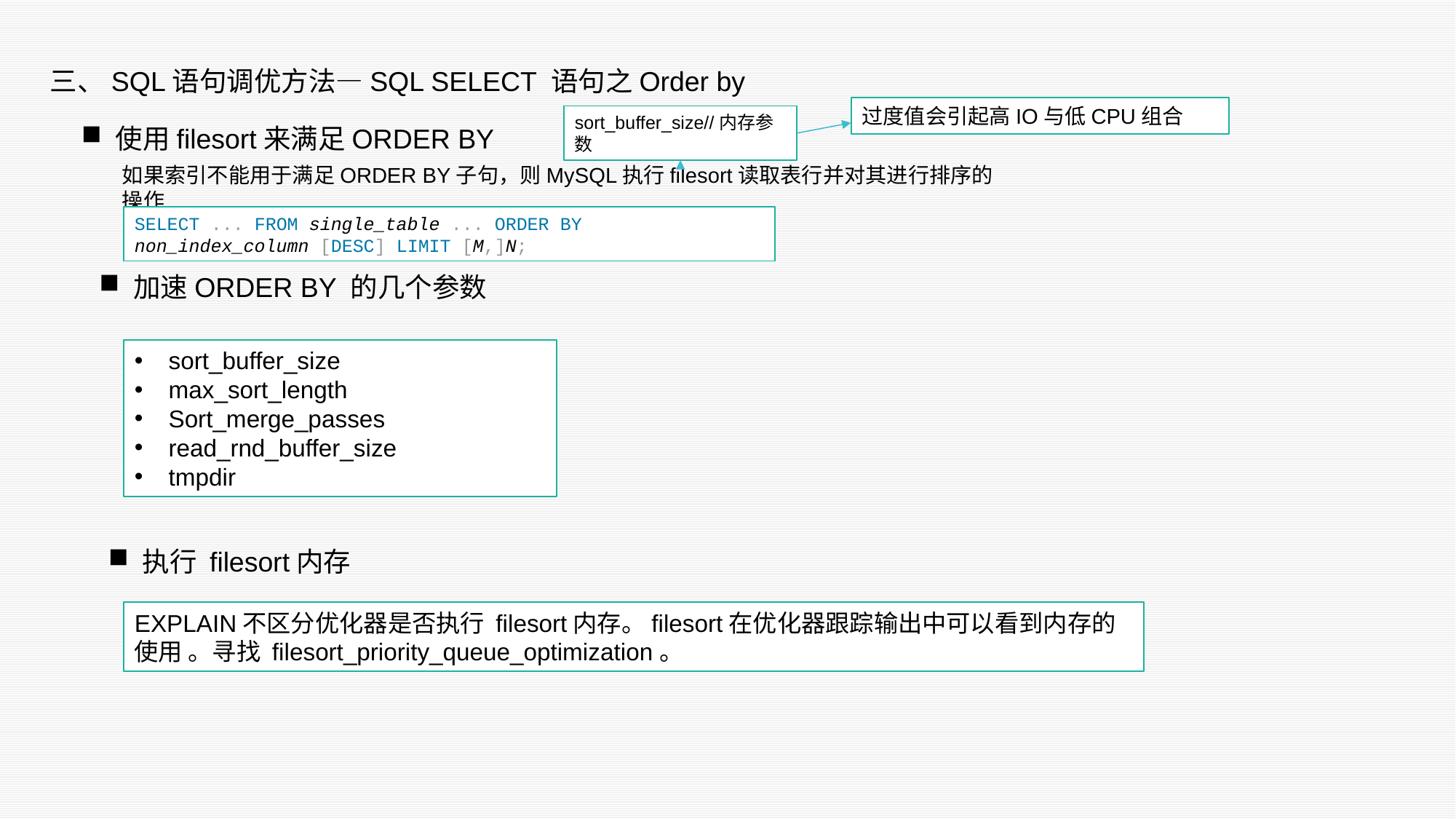

三、SQL语句调优方法—SQL SELECT 语句之Order by
过度值会引起高IO与低CPU组合
sort_buffer_size//内存参数
使用filesort来满足ORDER BY
如果索引不能用于满足ORDER BY子句，则MySQL执行filesort读取表行并对其进行排序的操作
SELECT ... FROM single_table ... ORDER BY non_index_column [DESC] LIMIT [M,]N;
加速ORDER BY 的几个参数
sort_buffer_size
max_sort_length
Sort_merge_passes
read_rnd_buffer_size
tmpdir
执行 filesort内存
EXPLAIN不区分优化器是否执行 filesort内存。filesort在优化器跟踪输出中可以看到内存的使用 。寻找 filesort_priority_queue_optimization。